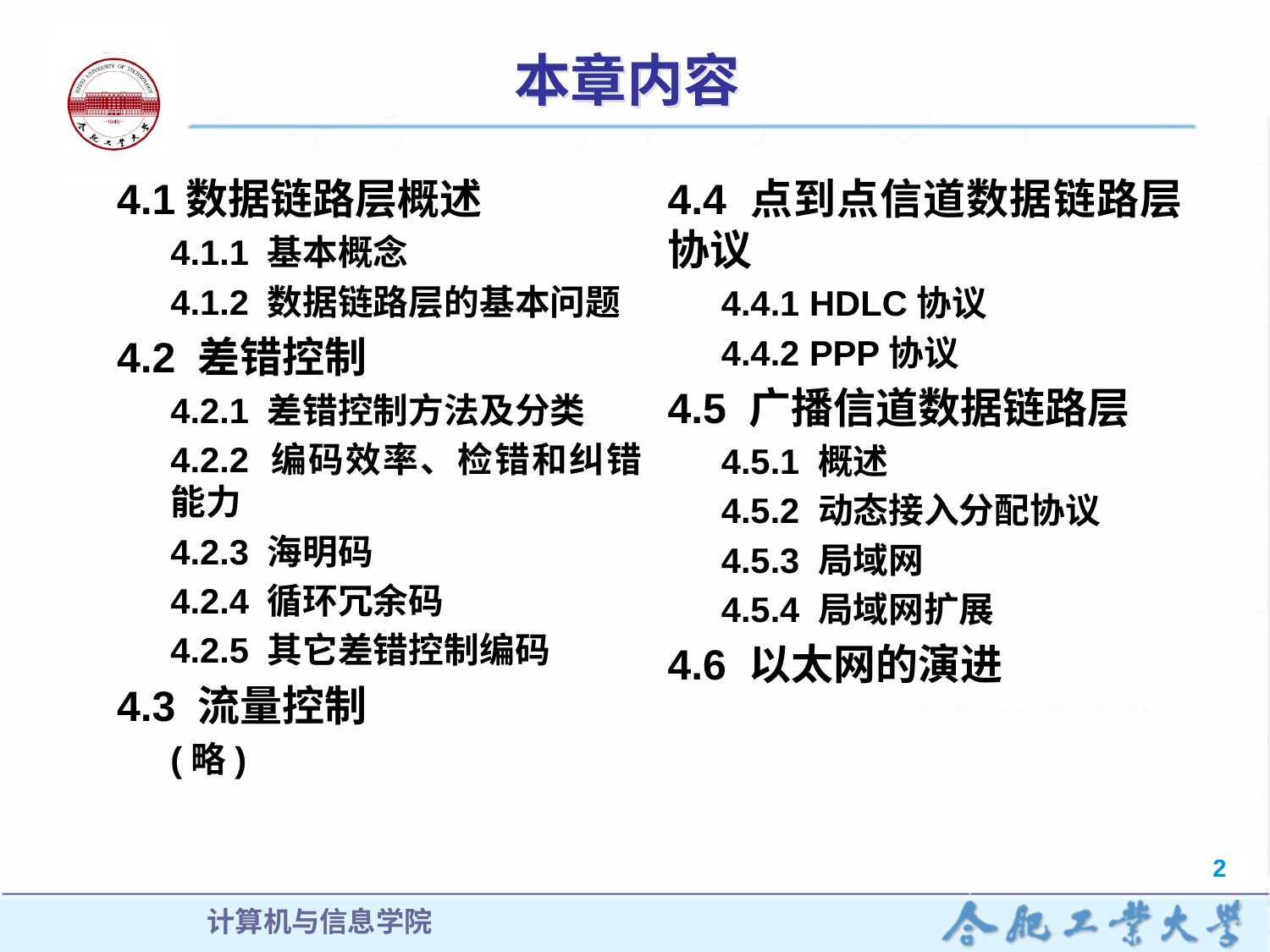

# 本章内容
4.1数据链路层概述
4.1.1 基本概念
4.1.2 数据链路层的基本问题
4.2 差错控制
4.2.1 差错控制方法及分类
4.2.2 编码效率、检错和纠错能力
4.2.3 海明码
4.2.4 循环冗余码
4.2.5 其它差错控制编码
4.3 流量控制
(略)
4.4 点到点信道数据链路层协议
4.4.1 HDLC协议
4.4.2 PPP协议
4.5 广播信道数据链路层
4.5.1 概述
4.5.2 动态接入分配协议
4.5.3 局域网
4.5.4 局域网扩展
4.6 以太网的演进